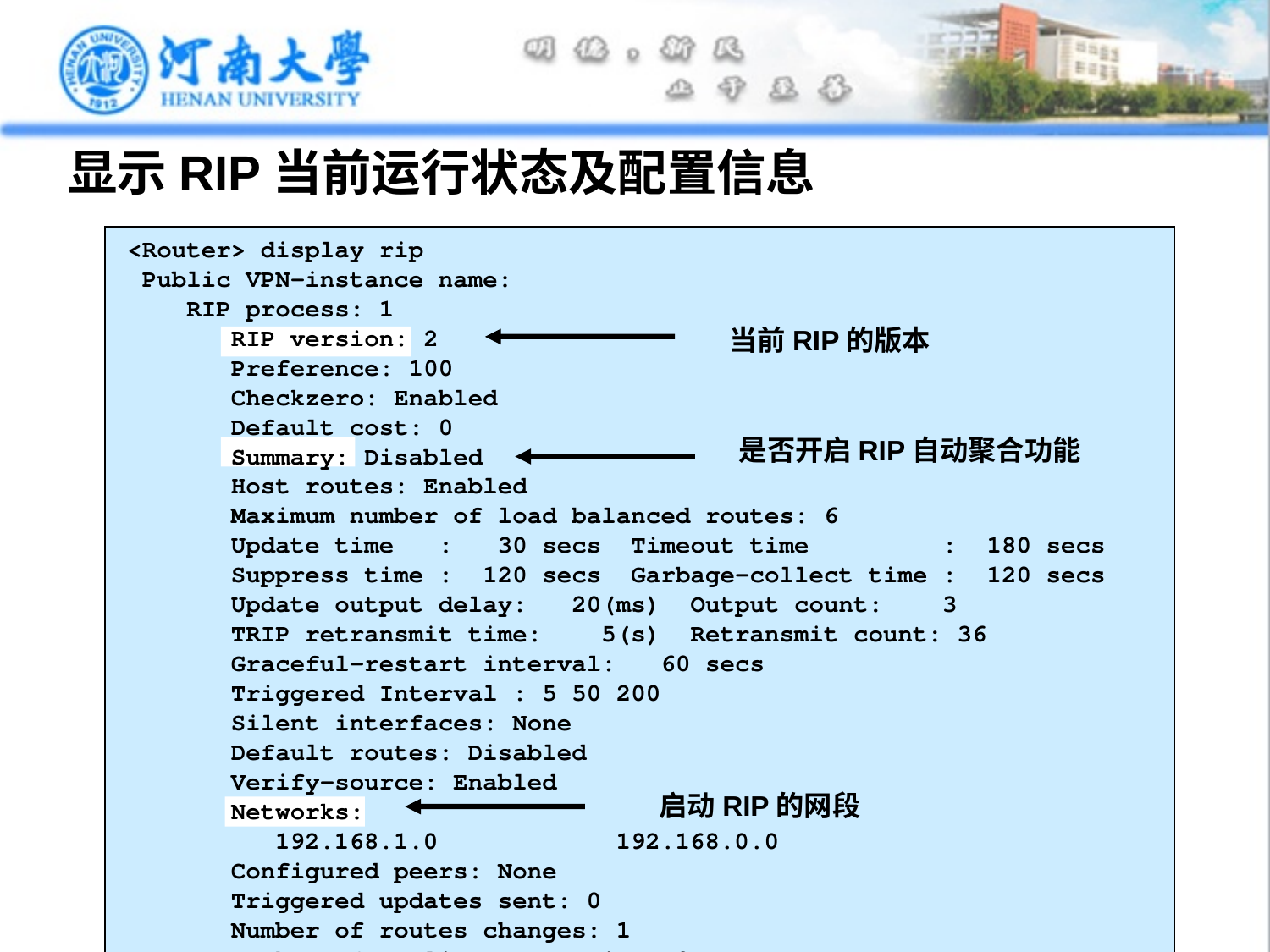

# 显示RIP当前运行状态及配置信息

<Router> display rip
 Public VPN-instance name:
    RIP process: 1
       RIP version: 2
       Preference: 100
       Checkzero: Enabled
       Default cost: 0
       Summary: Disabled
       Host routes: Enabled
       Maximum number of load balanced routes: 6
       Update time   :   30 secs  Timeout time         :  180 secs
       Suppress time :  120 secs  Garbage-collect time :  120 secs
       Update output delay:   20(ms)  Output count:    3
       TRIP retransmit time:    5(s)  Retransmit count: 36
       Graceful-restart interval:   60 secs
       Triggered Interval : 5 50 200
       Silent interfaces: None
       Default routes: Disabled
       Verify-source: Enabled
       Networks:
  	   192.168.1.0            192.168.0.0
       Configured peers: None
       Triggered updates sent: 0
       Number of routes changes: 1
       Number of replies to queries: 0
当前RIP的版本

是否开启RIP自动聚合功能

启动RIP的网段